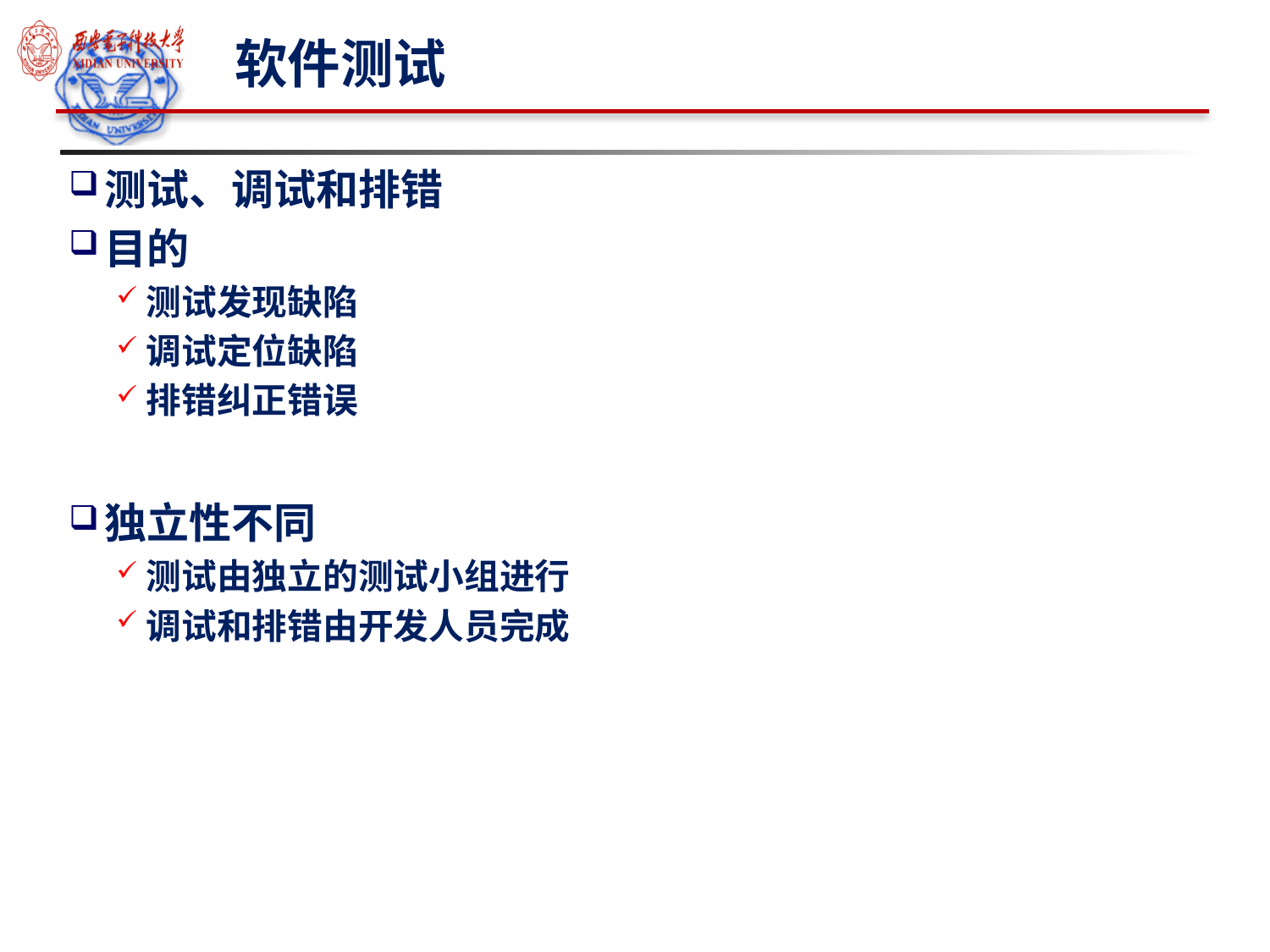

# 软件测试
测试、调试和排错
目的
测试发现缺陷
调试定位缺陷
排错纠正错误

独立性不同
测试由独立的测试小组进行
调试和排错由开发人员完成